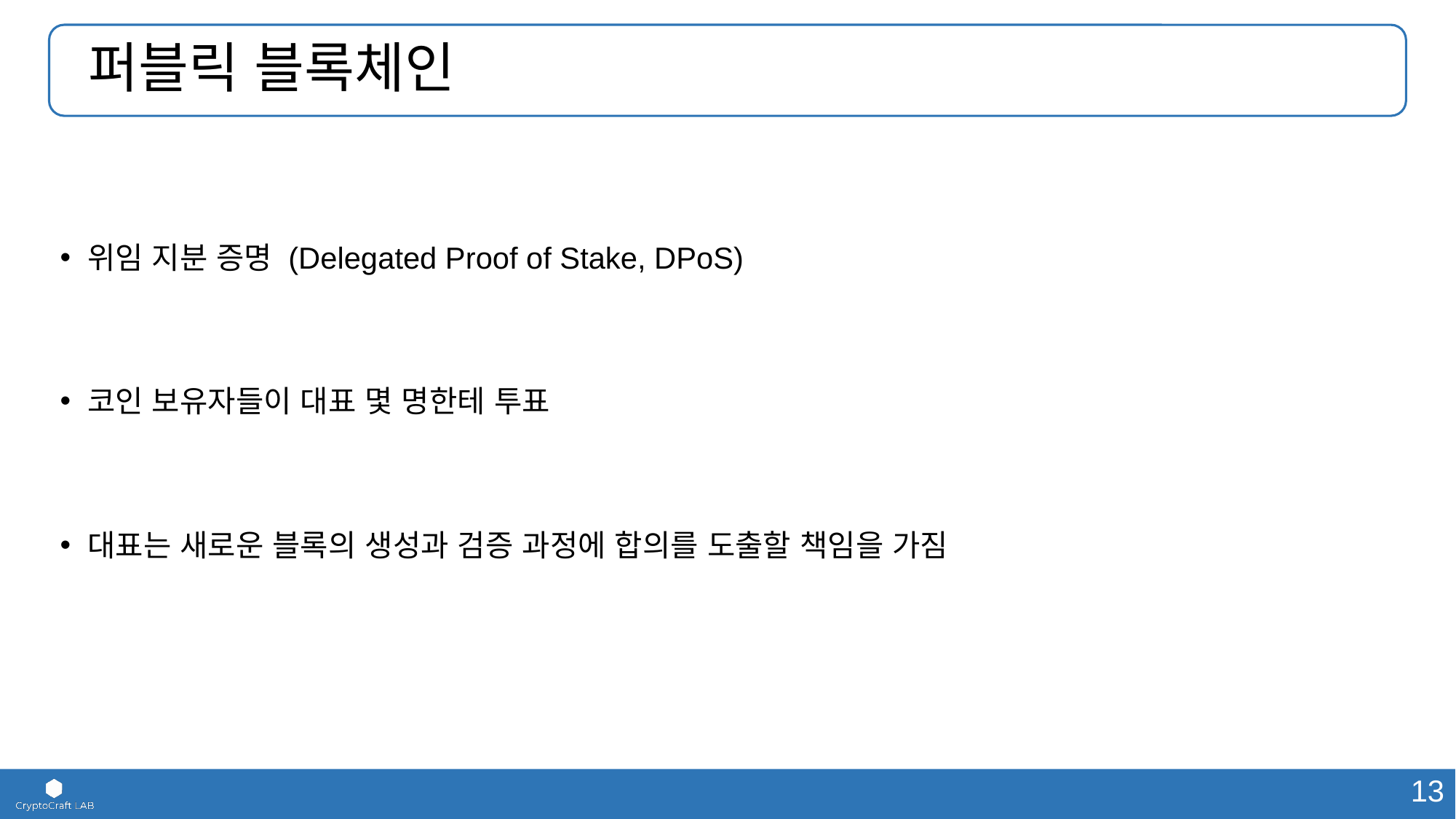

# 퍼블릭 블록체인

위임 지분 증명 (Delegated Proof of Stake, DPoS)

코인 보유자들이 대표 몇 명한테 투표

대표는 새로운 블록의 생성과 검증 과정에 합의를 도출할 책임을 가짐